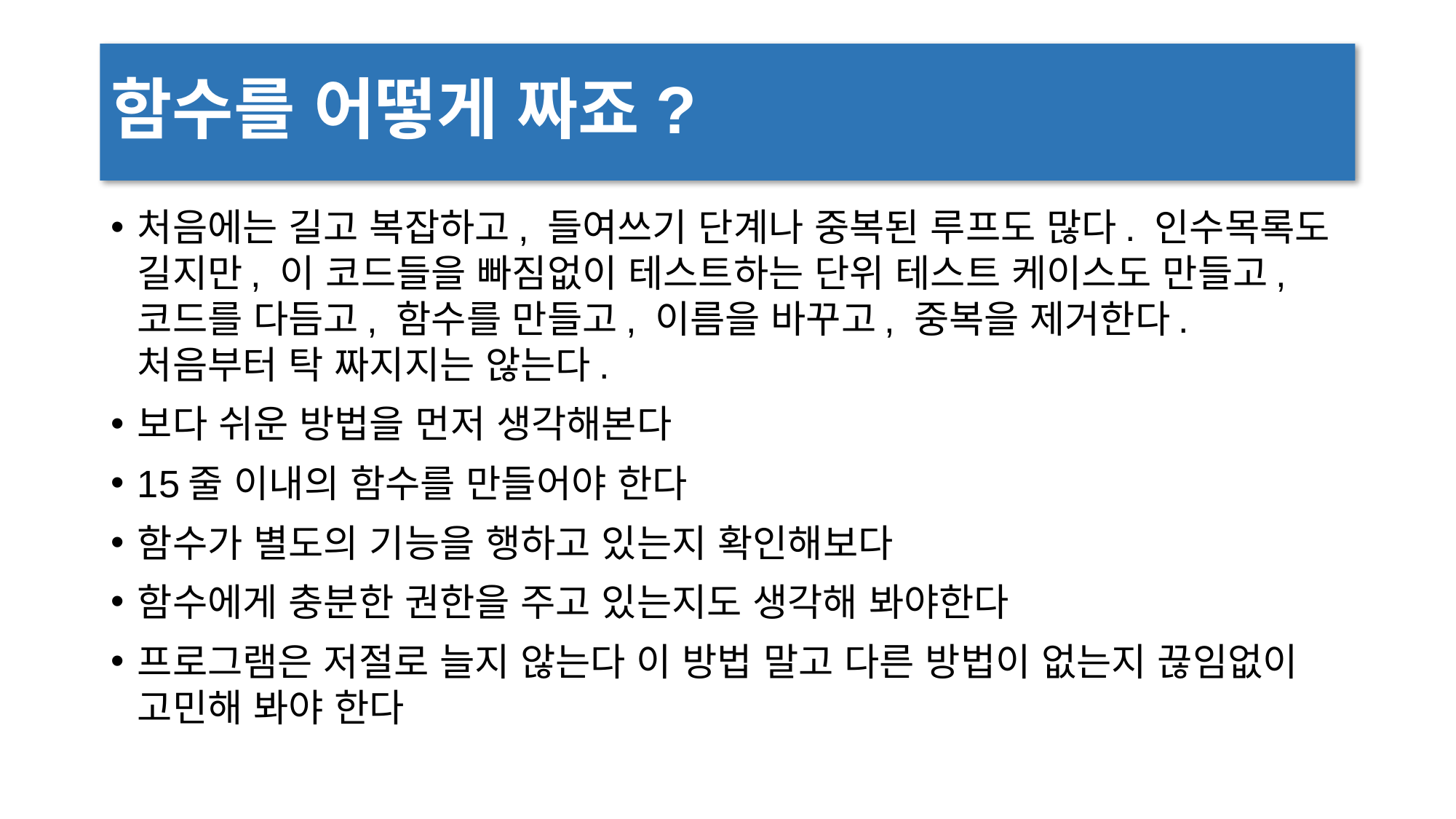

# 함수를 어떻게 짜죠?
처음에는 길고 복잡하고, 들여쓰기 단계나 중복된 루프도 많다. 인수목록도 길지만, 이 코드들을 빠짐없이 테스트하는 단위 테스트 케이스도 만들고, 코드를 다듬고, 함수를 만들고, 이름을 바꾸고, 중복을 제거한다. 처음부터 탁 짜지지는 않는다.
보다 쉬운 방법을 먼저 생각해본다
15줄 이내의 함수를 만들어야 한다
함수가 별도의 기능을 행하고 있는지 확인해보다
함수에게 충분한 권한을 주고 있는지도 생각해 봐야한다
프로그램은 저절로 늘지 않는다 이 방법 말고 다른 방법이 없는지 끊임없이 고민해 봐야 한다